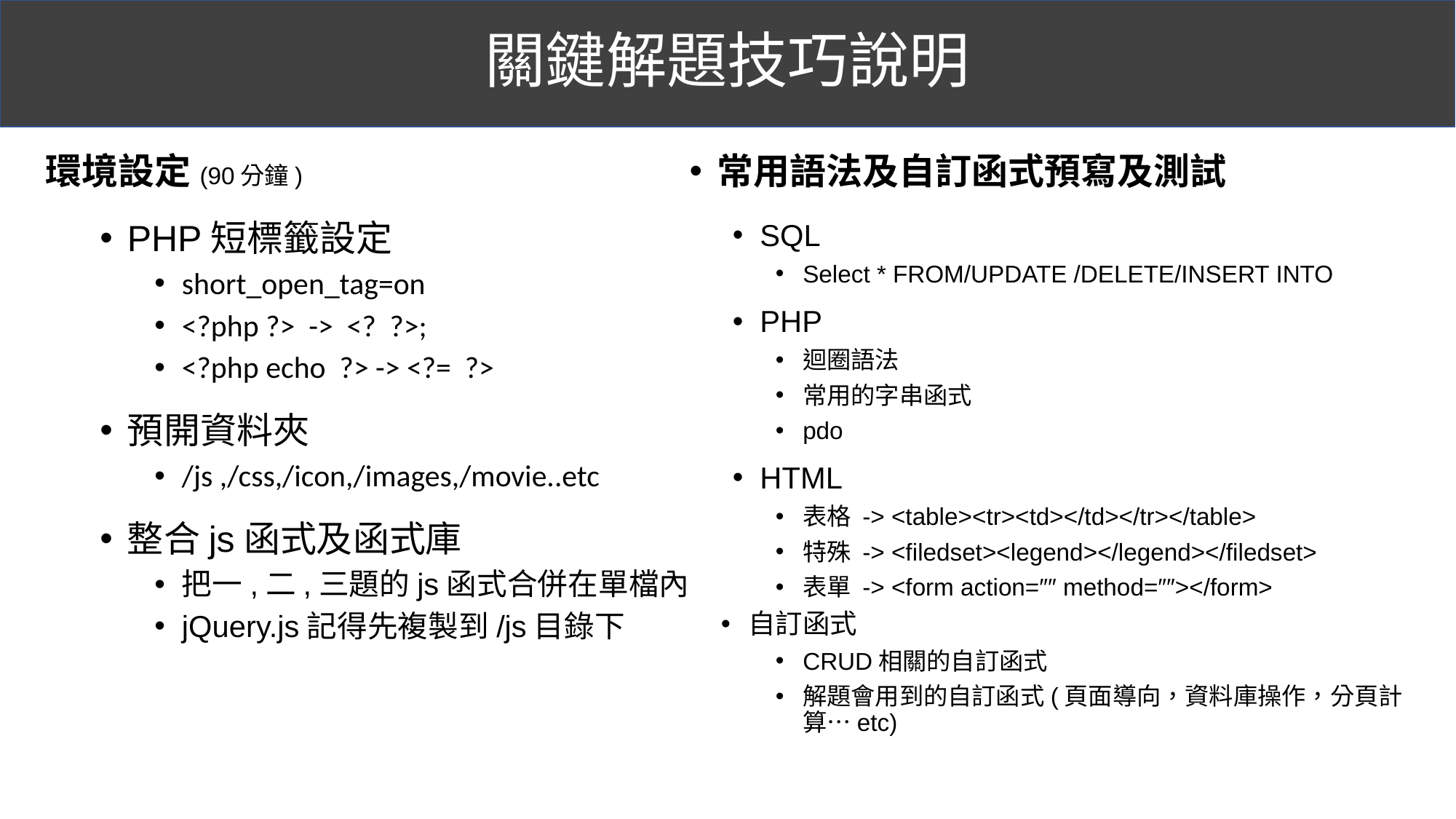

# 關鍵解題技巧說明
常用語法及自訂函式預寫及測試
SQL
Select * FROM/UPDATE /DELETE/INSERT INTO
PHP
迴圈語法
常用的字串函式
pdo
HTML
表格 -> <table><tr><td></td></tr></table>
特殊 -> <filedset><legend></legend></filedset>
表單 -> <form action=″″ method=″″></form>
自訂函式
CRUD相關的自訂函式
解題會用到的自訂函式(頁面導向，資料庫操作，分頁計算…etc)

環境設定(90分鐘)
PHP短標籤設定
short_open_tag=on
<?php ?>  ->  <?  ?>;
<?php echo  ?> -> <?=  ?>
預開資料夾
/js ,/css,/icon,/images,/movie..etc
整合js函式及函式庫
把一,二,三題的js函式合併在單檔內
jQuery.js記得先複製到/js目錄下